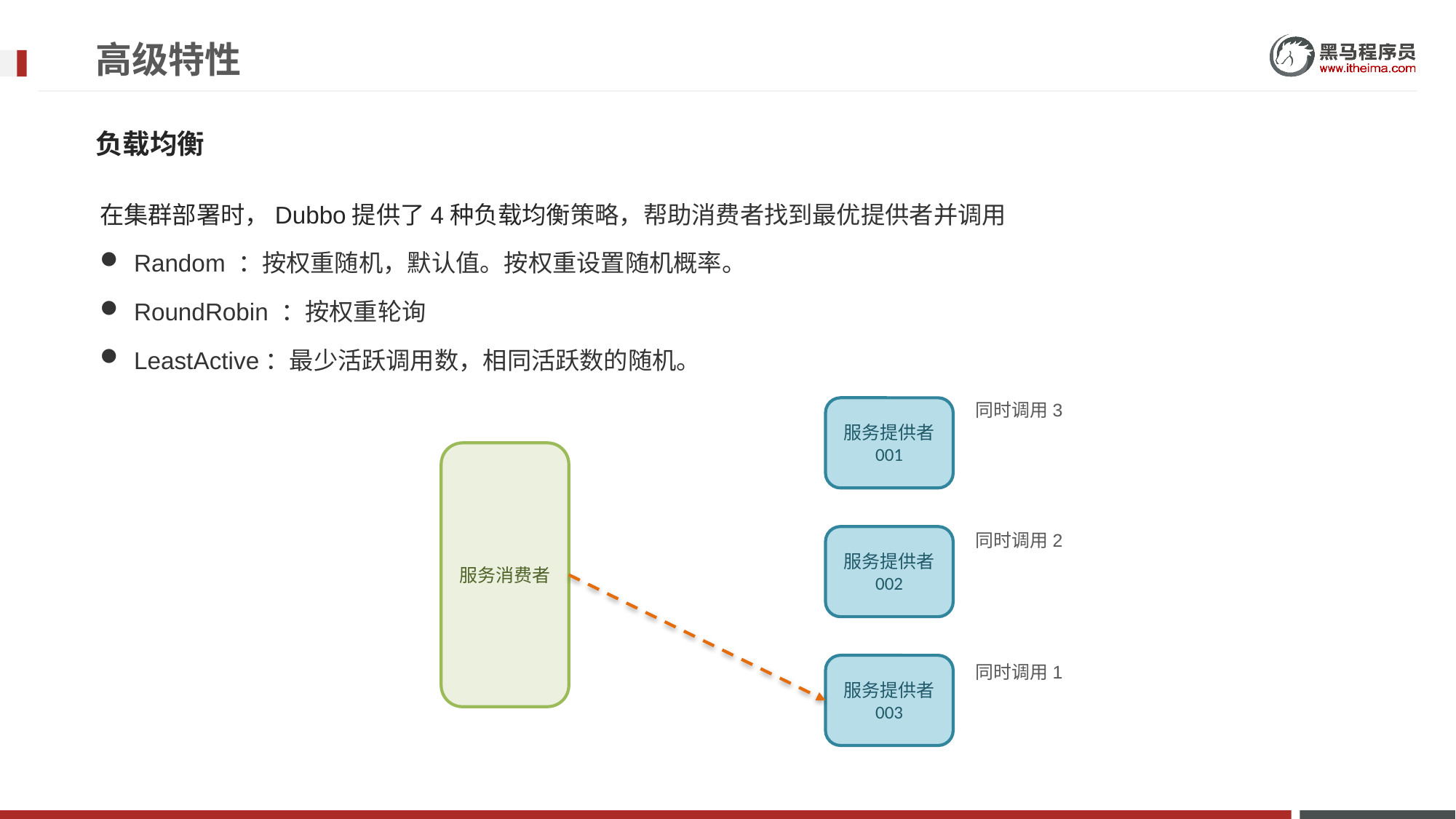

# 高级特性
负载均衡
在集群部署时，Dubbo提供了4种负载均衡策略，帮助消费者找到最优提供者并调用
Random ：按权重随机，默认值。按权重设置随机概率。
RoundRobin ：按权重轮询
LeastActive：最少活跃调用数，相同活跃数的随机。

同时调用3
服务提供者
001
服务消费者
同时调用2
服务提供者
002
服务提供者
003
同时调用1